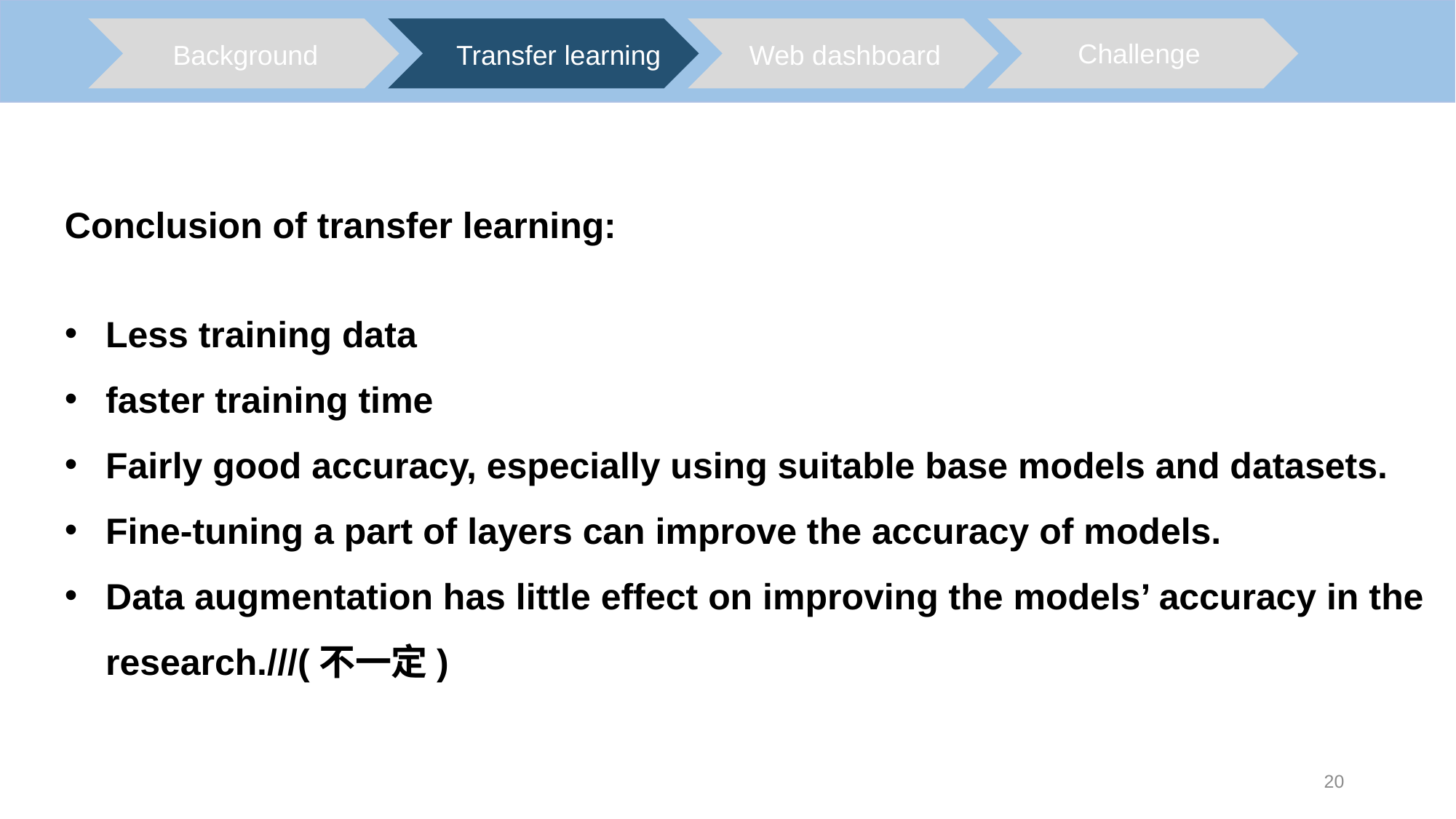

Challenge
Background
Transfer learning
Web dashboard
Conclusion of transfer learning:

Less training data
faster training time
Fairly good accuracy, especially using suitable base models and datasets.
Fine-tuning a part of layers can improve the accuracy of models.
Data augmentation has little effect on improving the models’ accuracy in the research.///(不一定)
20